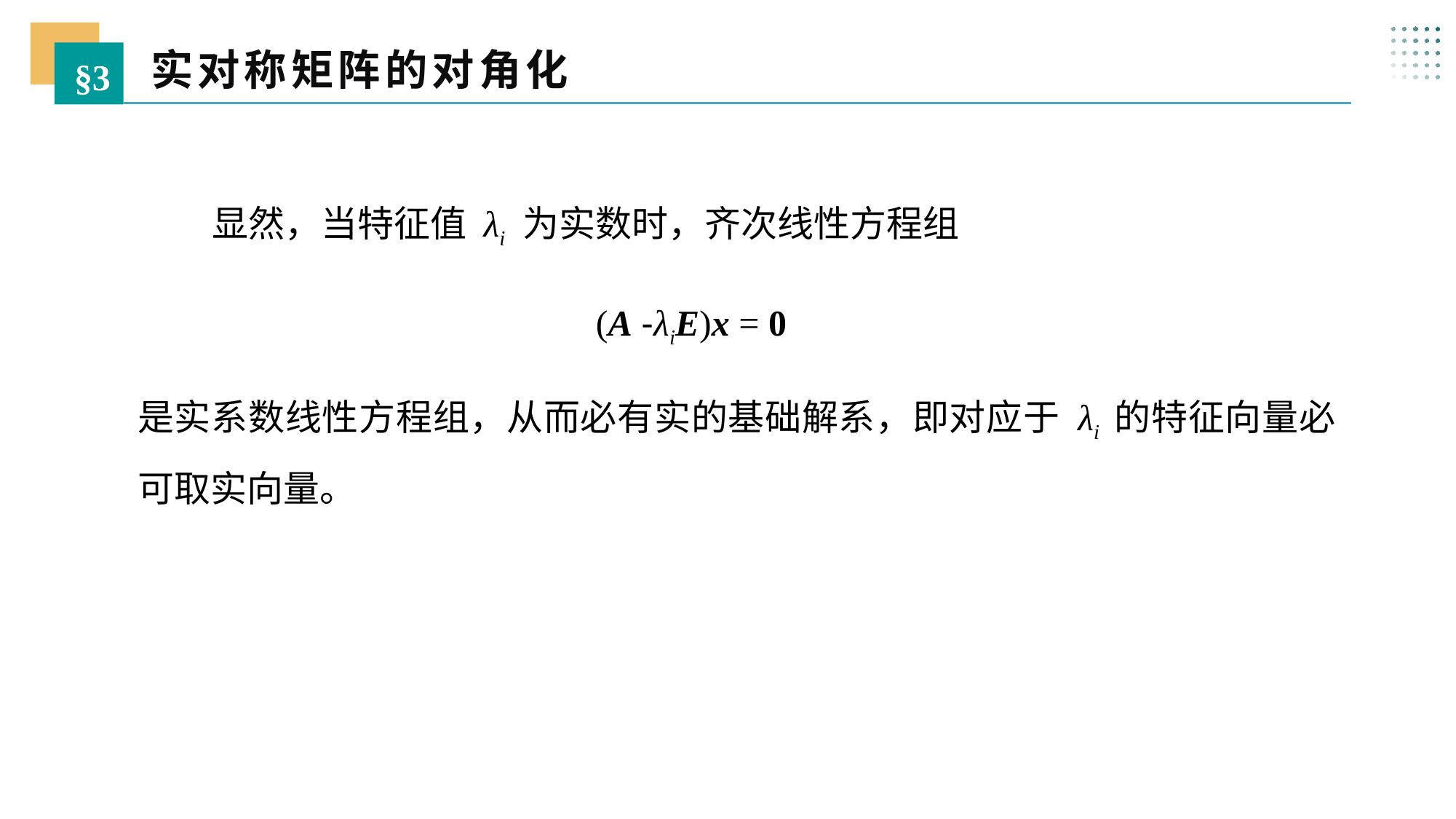

实对称矩阵的对角化
§3
        显然，当特征值 λi 为实数时，齐次线性方程组
(A -λiE)x = 0
是实系数线性方程组，从而必有实的基础解系，即对应于 λi 的特征向量必可取实向量。